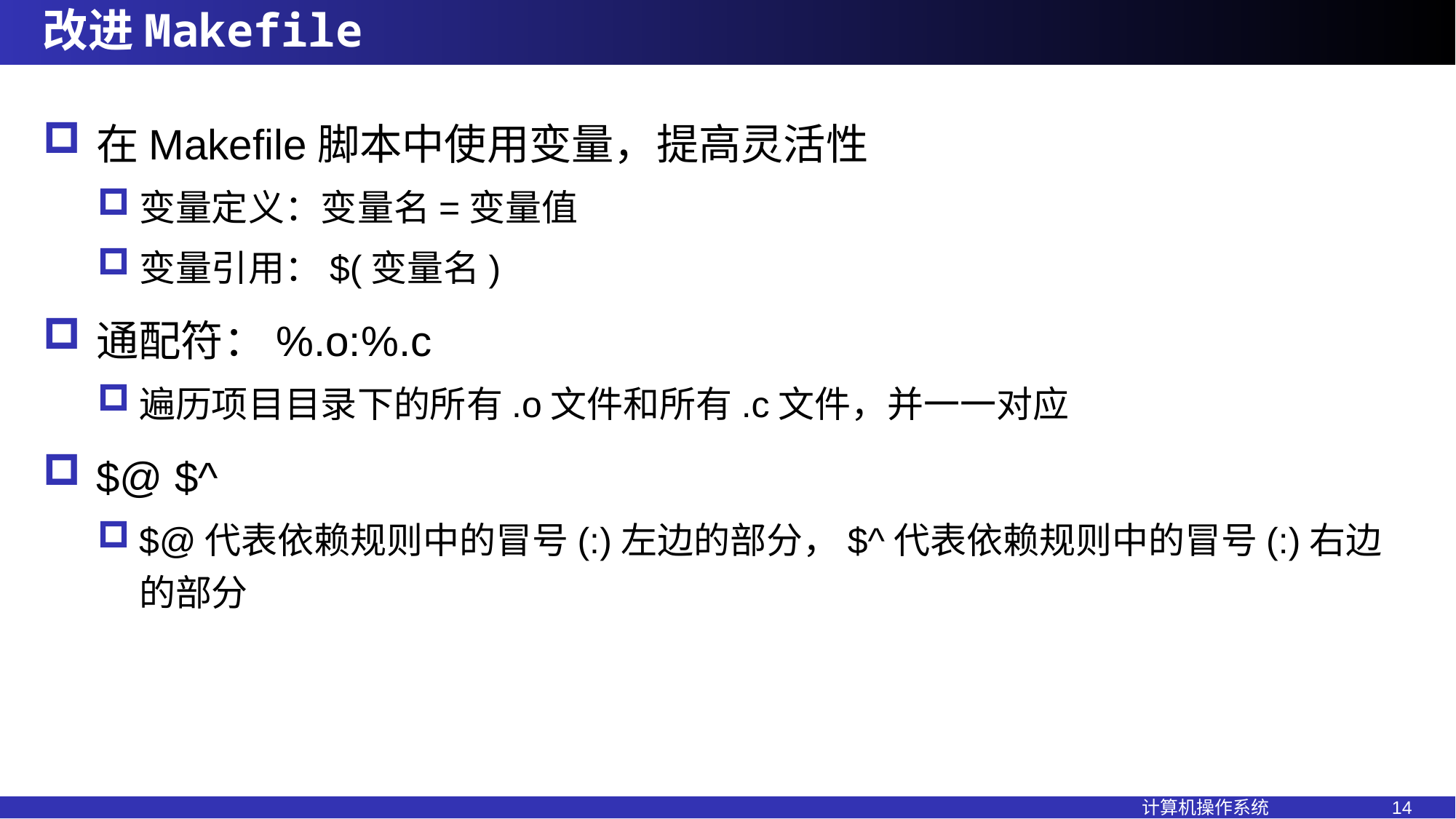

# 改进Makefile
在Makefile脚本中使用变量，提高灵活性
变量定义：变量名=变量值
变量引用：$(变量名)
通配符：%.o:%.c
遍历项目目录下的所有.o文件和所有.c文件，并一一对应
$@ $^
$@代表依赖规则中的冒号(:)左边的部分，$^代表依赖规则中的冒号(:)右边的部分
计算机操作系统                     14